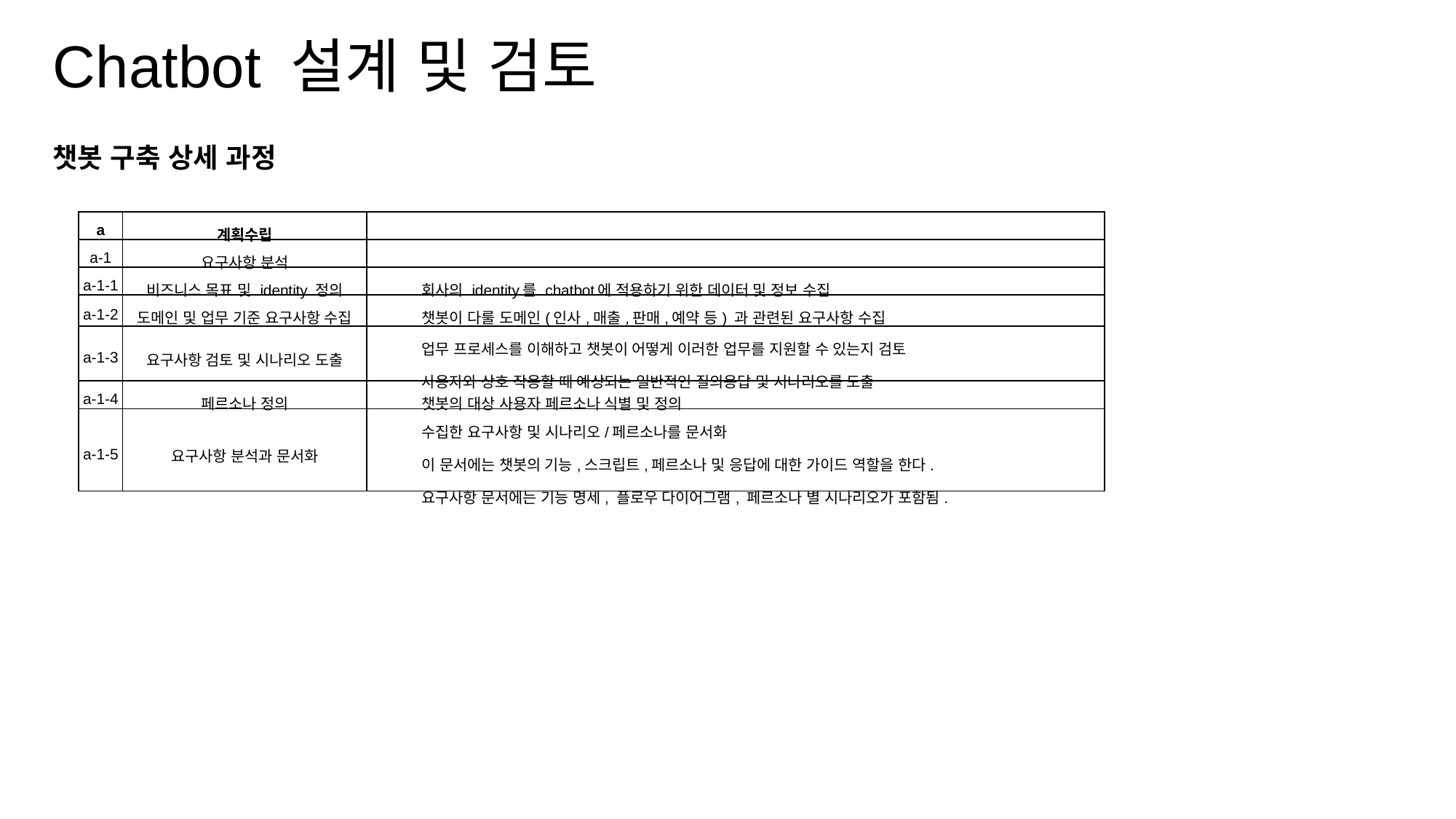

# Chatbot 설계 및 검토
챗봇 구축 상세 과정
| a | 계획수립 |  |
| --- | --- | --- |
| a-1 | 요구사항 분석 |  |
| a-1-1 | 비즈니스 목표 및 identity 정의 | 회사의 identity를 chatbot에 적용하기 위한 데이터 및 정보 수집 |
| a-1-2 | 도메인 및 업무 기준 요구사항 수집 | 챗봇이 다룰 도메인(인사,매출,판매,예약 등) 과 관련된 요구사항 수집 |
| a-1-3 | 요구사항 검토 및 시나리오 도출 | 업무 프로세스를 이해하고 챗봇이 어떻게 이러한 업무를 지원할 수 있는지 검토 사용자와 상호 작용할 때 예상되는 일반적인 질의응답 및 시나리오를 도출 |
| a-1-4 | 페르소나 정의 | 챗봇의 대상 사용자 페르소나 식별 및 정의 |
| a-1-5 | 요구사항 분석과 문서화 | 수집한 요구사항 및 시나리오/페르소나를 문서화 이 문서에는 챗봇의 기능,스크립트,페르소나 및 응답에 대한 가이드 역할을 한다. 요구사항 문서에는 기능 명세, 플로우 다이어그램, 페르소나 별 시나리오가 포함됨. |